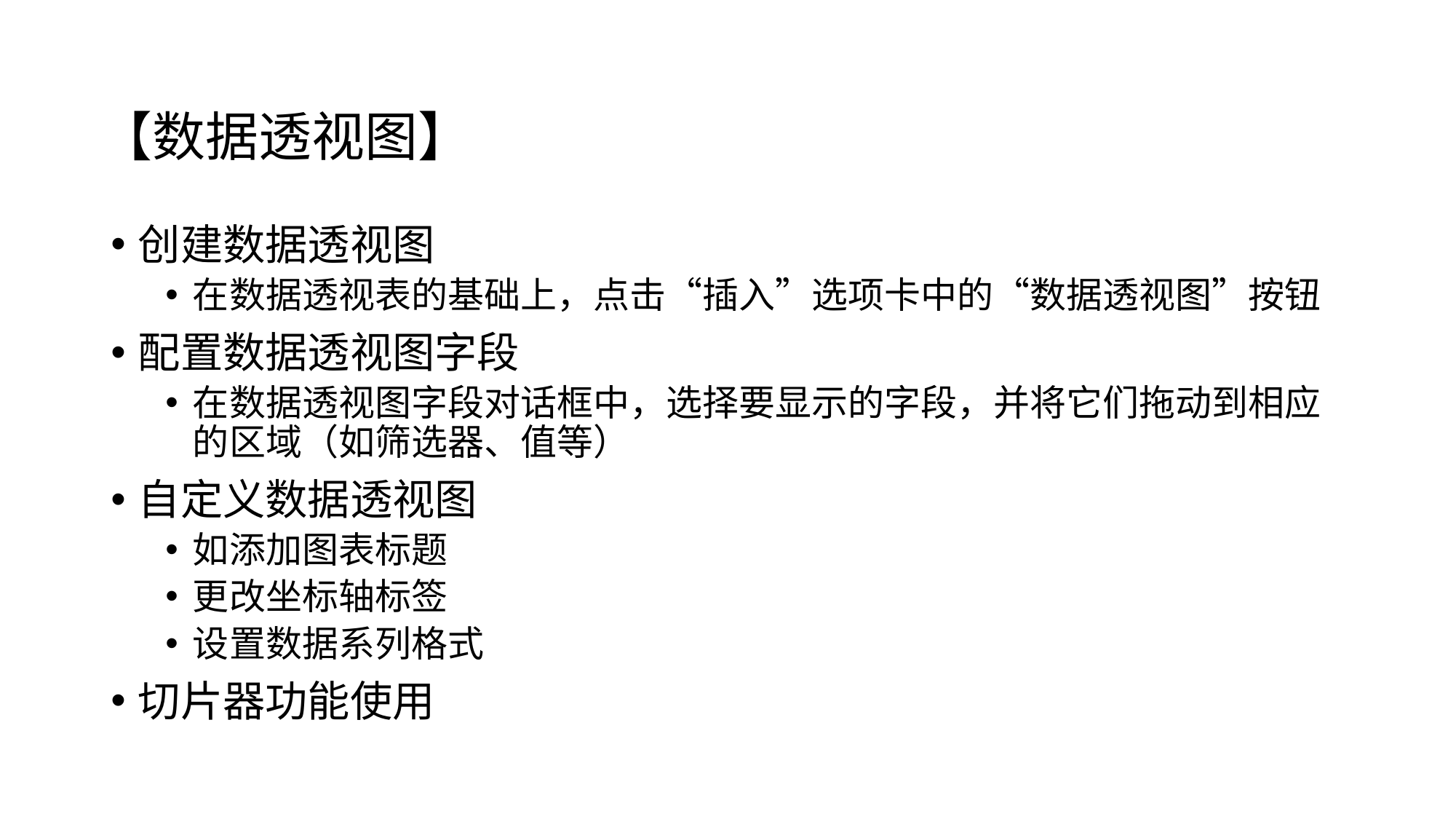

# 【数据透视图】
创建数据透视图
在数据透视表的基础上，点击“插入”选项卡中的“数据透视图”按钮
配置数据透视图字段
在数据透视图字段对话框中，选择要显示的字段，并将它们拖动到相应的区域（如筛选器、值等）
自定义数据透视图
如添加图表标题
更改坐标轴标签
设置数据系列格式
切片器功能使用